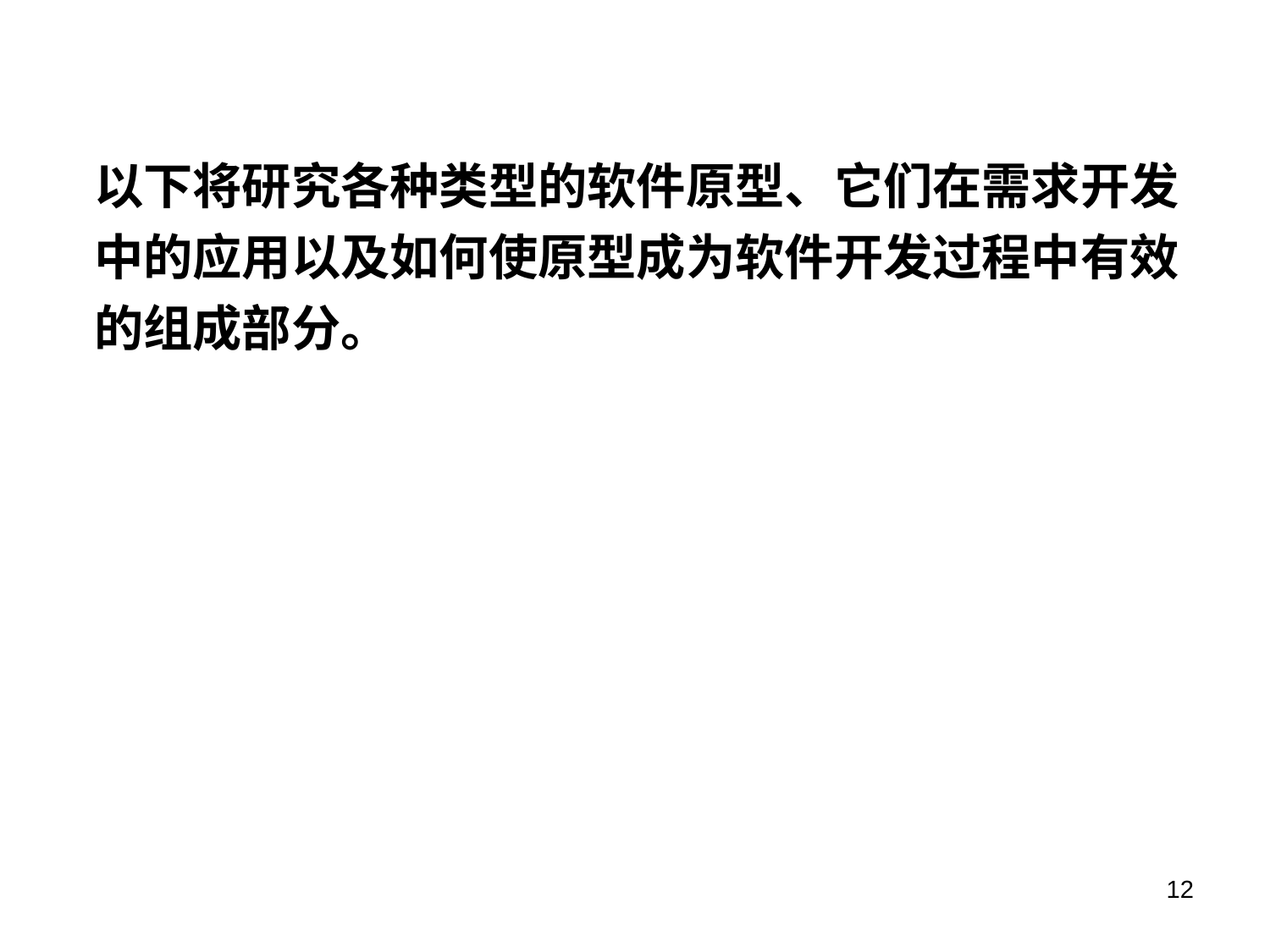

以下将研究各种类型的软件原型、它们在需求开发中的应用以及如何使原型成为软件开发过程中有效的组成部分。
12